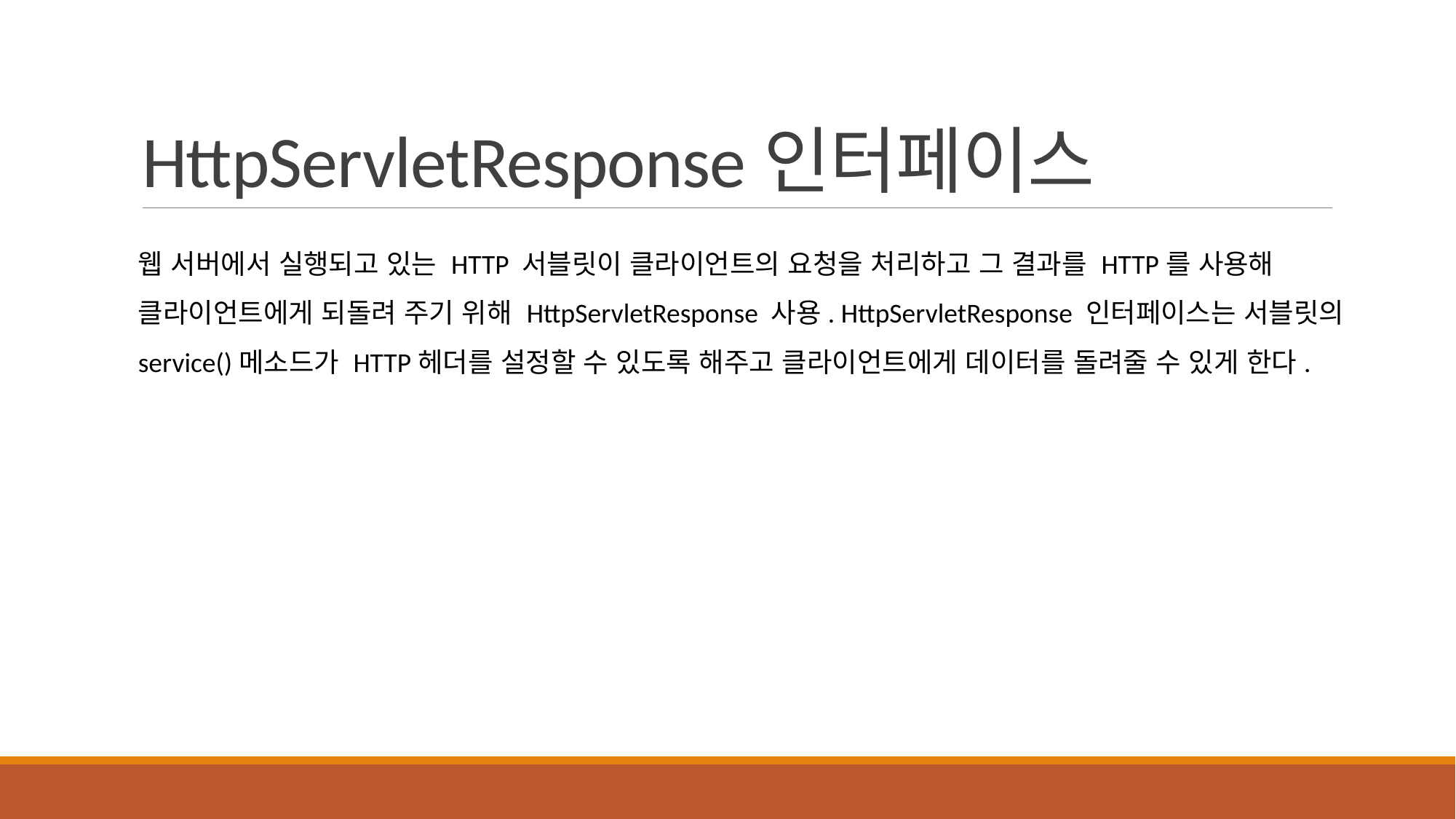

# HttpServletResponse인터페이스
웹 서버에서 실행되고 있는 HTTP 서블릿이 클라이언트의 요청을 처리하고 그 결과를 HTTP를 사용해 클라이언트에게 되돌려 주기 위해 HttpServletResponse 사용. HttpServletResponse 인터페이스는 서블릿의 service()메소드가 HTTP헤더를 설정할 수 있도록 해주고 클라이언트에게 데이터를 돌려줄 수 있게 한다.